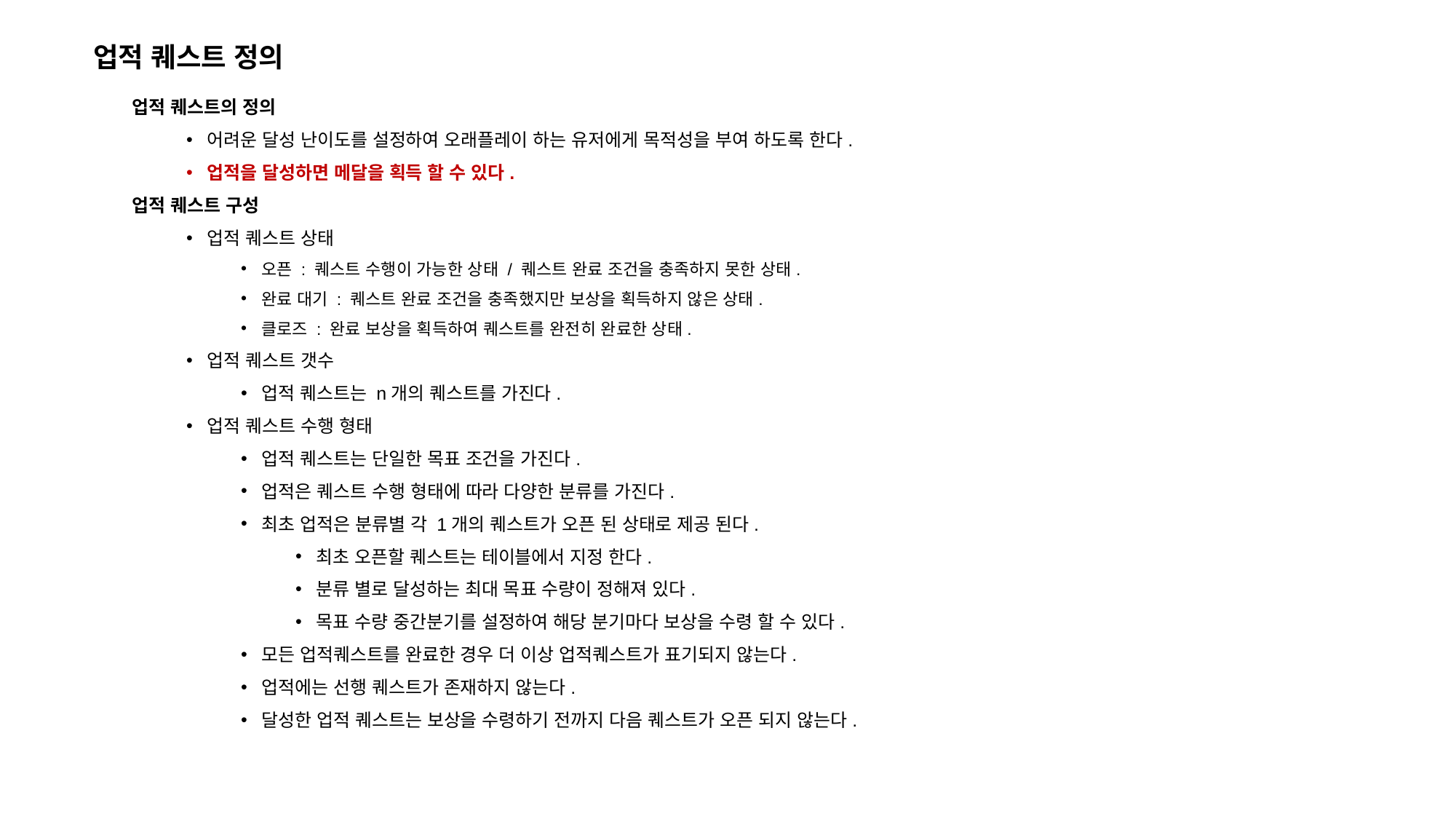

업적 퀘스트 정의
업적 퀘스트의 정의
어려운 달성 난이도를 설정하여 오래플레이 하는 유저에게 목적성을 부여 하도록 한다.
업적을 달성하면 메달을 획득 할 수 있다.
업적 퀘스트 구성
업적 퀘스트 상태
오픈 : 퀘스트 수행이 가능한 상태 / 퀘스트 완료 조건을 충족하지 못한 상태.
완료 대기 : 퀘스트 완료 조건을 충족했지만 보상을 획득하지 않은 상태.
클로즈 : 완료 보상을 획득하여 퀘스트를 완전히 완료한 상태.
업적 퀘스트 갯수
업적 퀘스트는 n개의 퀘스트를 가진다.
업적 퀘스트 수행 형태
업적 퀘스트는 단일한 목표 조건을 가진다.
업적은 퀘스트 수행 형태에 따라 다양한 분류를 가진다.
최초 업적은 분류별 각 1개의 퀘스트가 오픈 된 상태로 제공 된다.
최초 오픈할 퀘스트는 테이블에서 지정 한다.
분류 별로 달성하는 최대 목표 수량이 정해져 있다.
목표 수량 중간분기를 설정하여 해당 분기마다 보상을 수령 할 수 있다.
모든 업적퀘스트를 완료한 경우 더 이상 업적퀘스트가 표기되지 않는다.
업적에는 선행 퀘스트가 존재하지 않는다.
달성한 업적 퀘스트는 보상을 수령하기 전까지 다음 퀘스트가 오픈 되지 않는다.